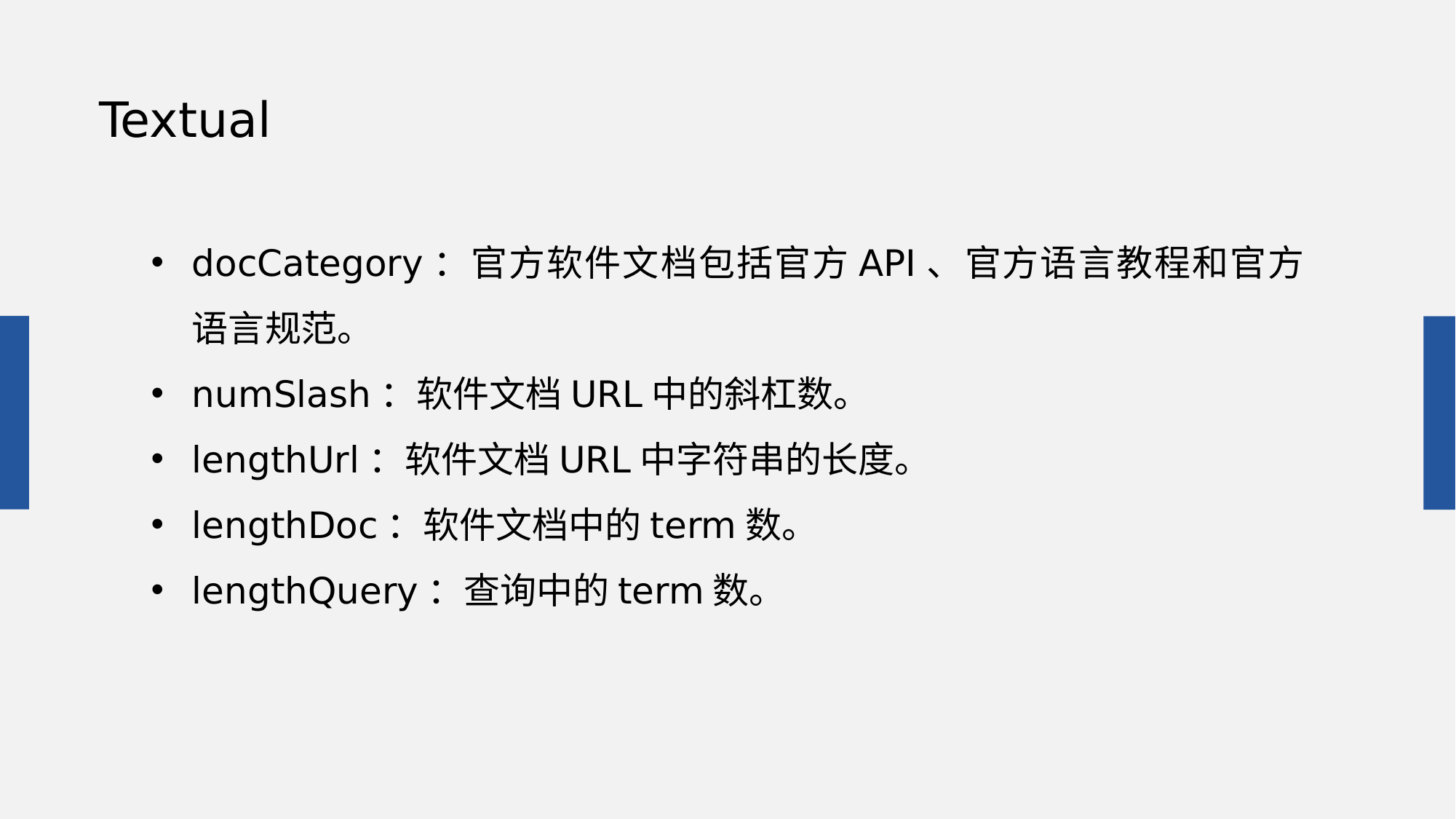

Textual
docCategory：官方软件文档包括官方API、官方语言教程和官方语言规范。
numSlash：软件文档URL中的斜杠数。
lengthUrl：软件文档URL中字符串的长度。
lengthDoc：软件文档中的term数。
lengthQuery：查询中的term数。